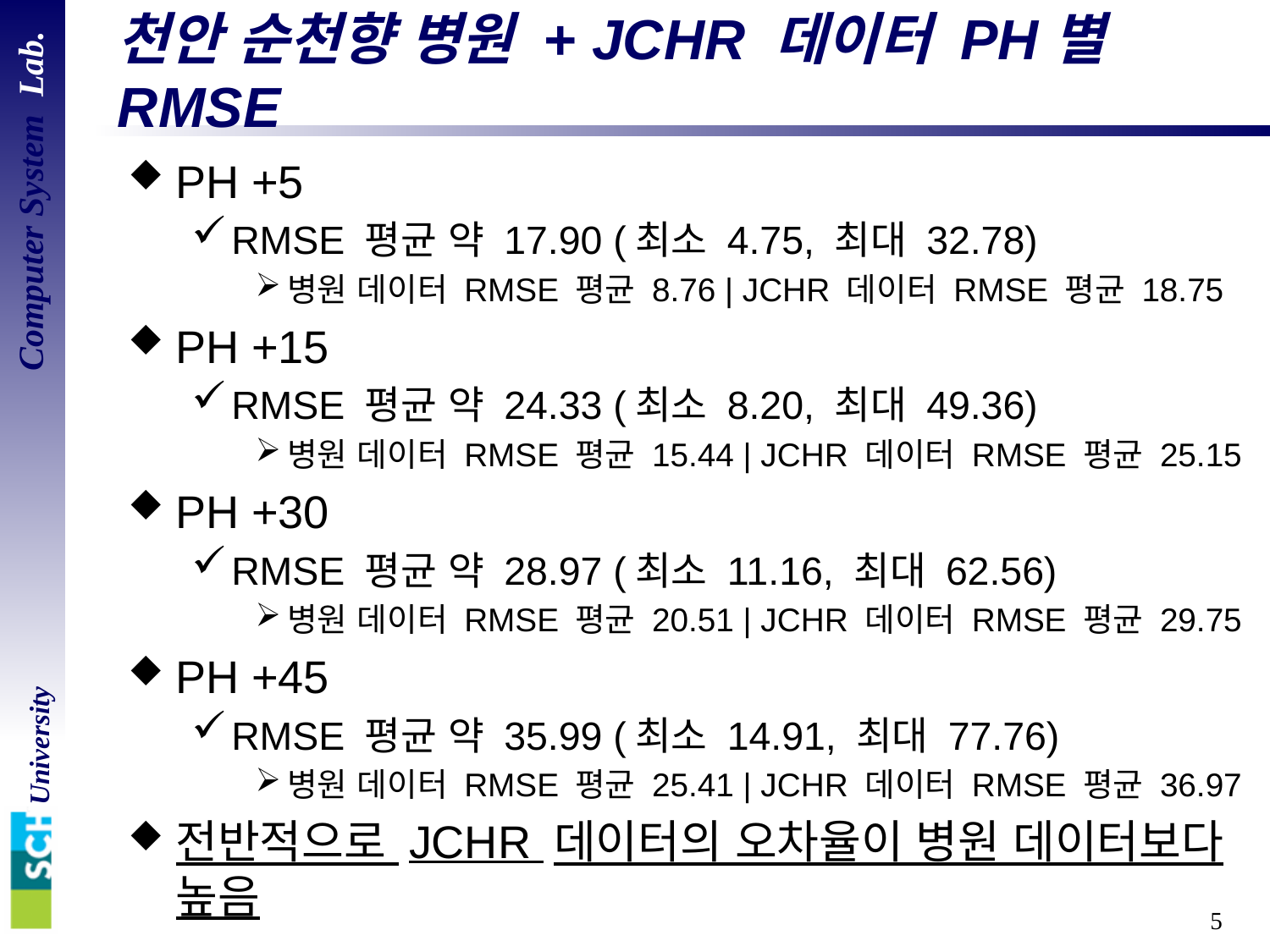

# 천안 순천향 병원 + JCHR 데이터 PH별 RMSE

PH +5
RMSE 평균 약 17.90 (최소 4.75, 최대 32.78)
병원 데이터 RMSE 평균 8.76 | JCHR 데이터 RMSE 평균 18.75
PH +15
RMSE 평균 약 24.33 (최소 8.20, 최대 49.36)
병원 데이터 RMSE 평균 15.44 | JCHR 데이터 RMSE 평균 25.15
PH +30
RMSE 평균 약 28.97 (최소 11.16, 최대 62.56)
병원 데이터 RMSE 평균 20.51 | JCHR 데이터 RMSE 평균 29.75
PH +45
RMSE 평균 약 35.99 (최소 14.91, 최대 77.76)
병원 데이터 RMSE 평균 25.41 | JCHR 데이터 RMSE 평균 36.97
전반적으로 JCHR 데이터의 오차율이 병원 데이터보다 높음